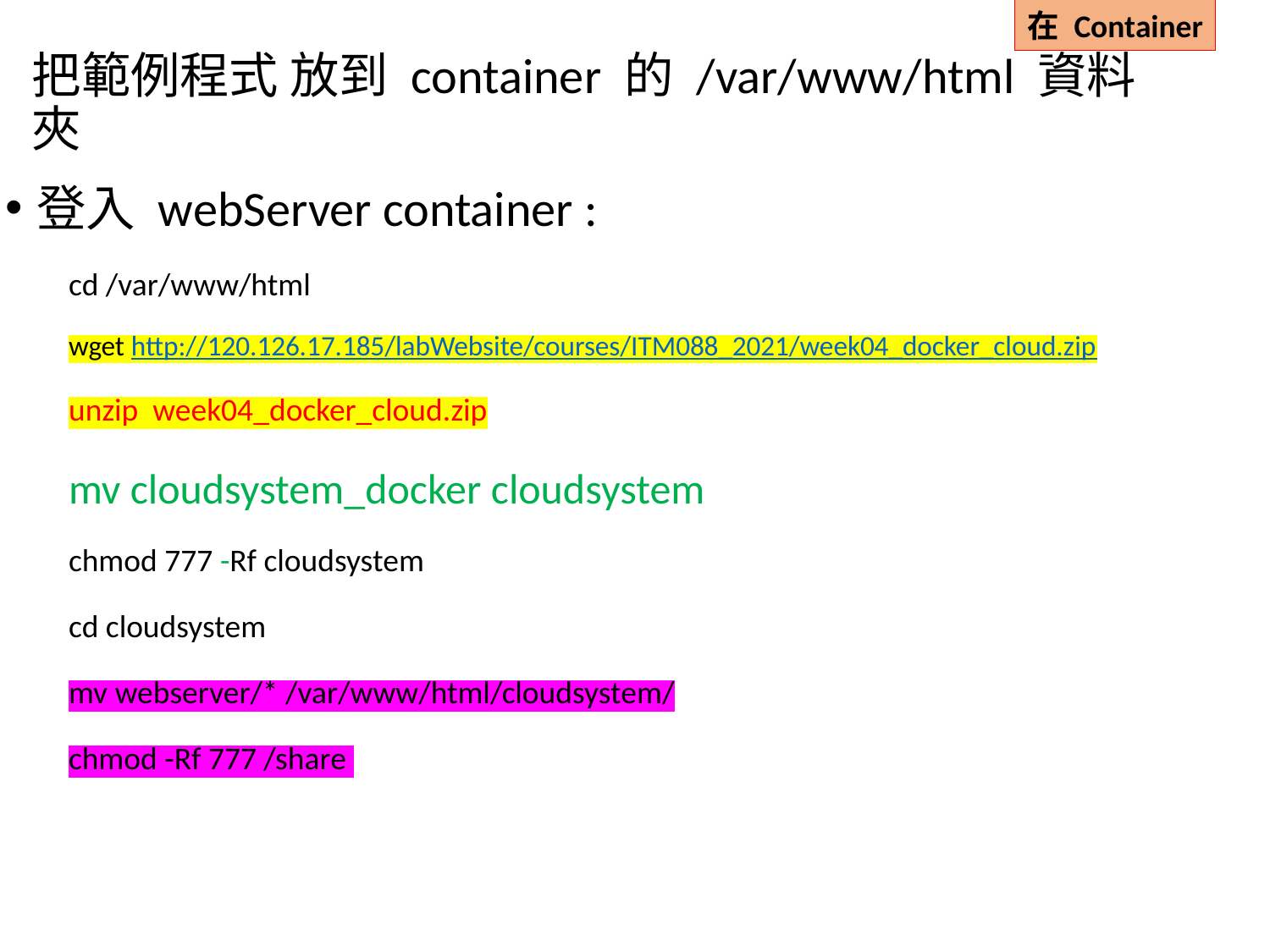

在 Container
# 把範例程式 放到 container 的 /var/www/html 資料夾
登入 webServer container :
cd /var/www/html
wget http://120.126.17.185/labWebsite/courses/ITM088_2021/week04_docker_cloud.zip
unzip  week04_docker_cloud.zip
mv cloudsystem_docker cloudsystem
chmod 777 -Rf cloudsystem
cd cloudsystem
mv webserver/* /var/www/html/cloudsystem/
chmod -Rf 777 /share